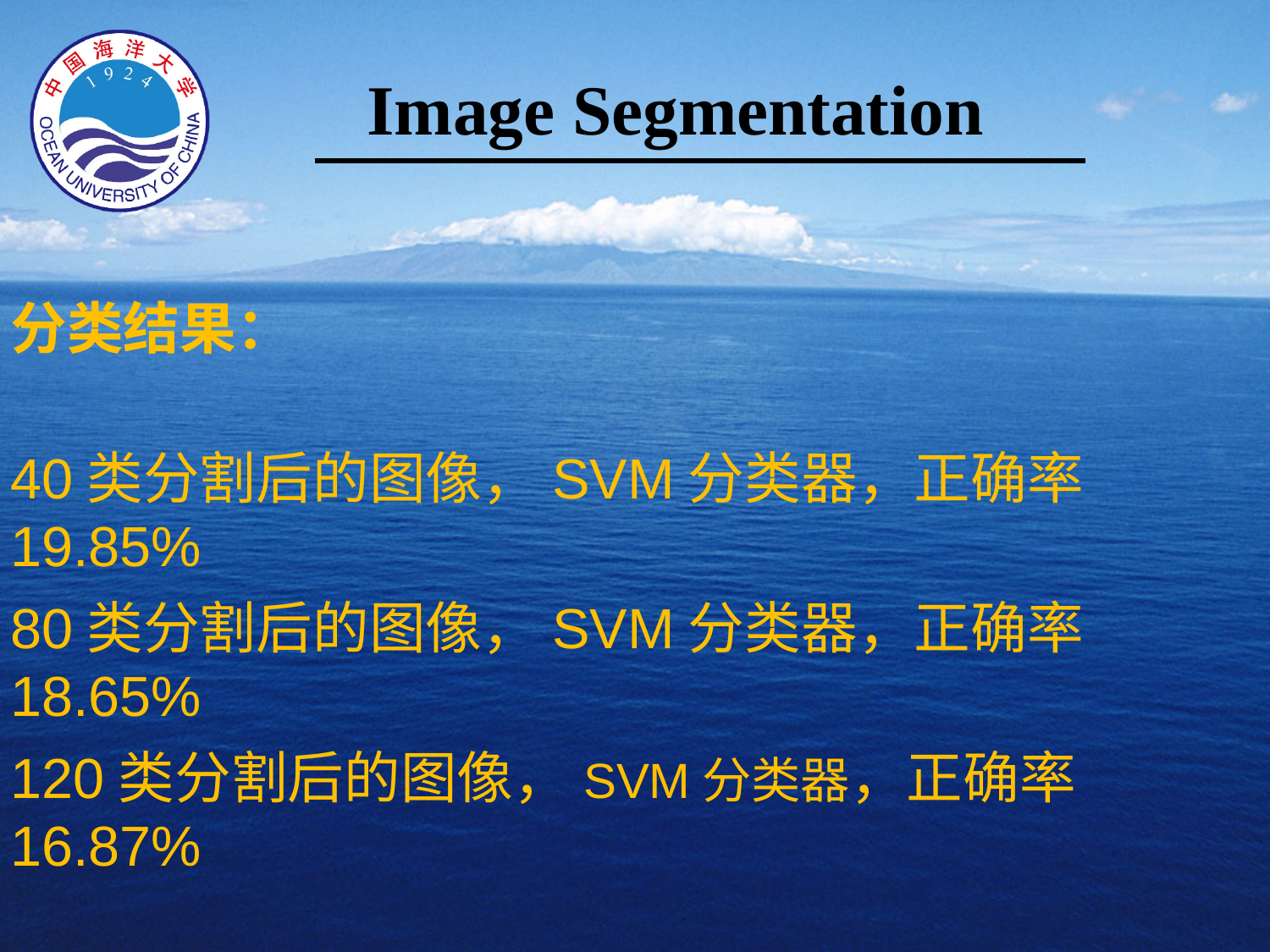

分类结果：
40类分割后的图像，SVM分类器，正确率19.85%
80类分割后的图像，SVM分类器，正确率18.65%
120类分割后的图像，SVM分类器，正确率16.87%